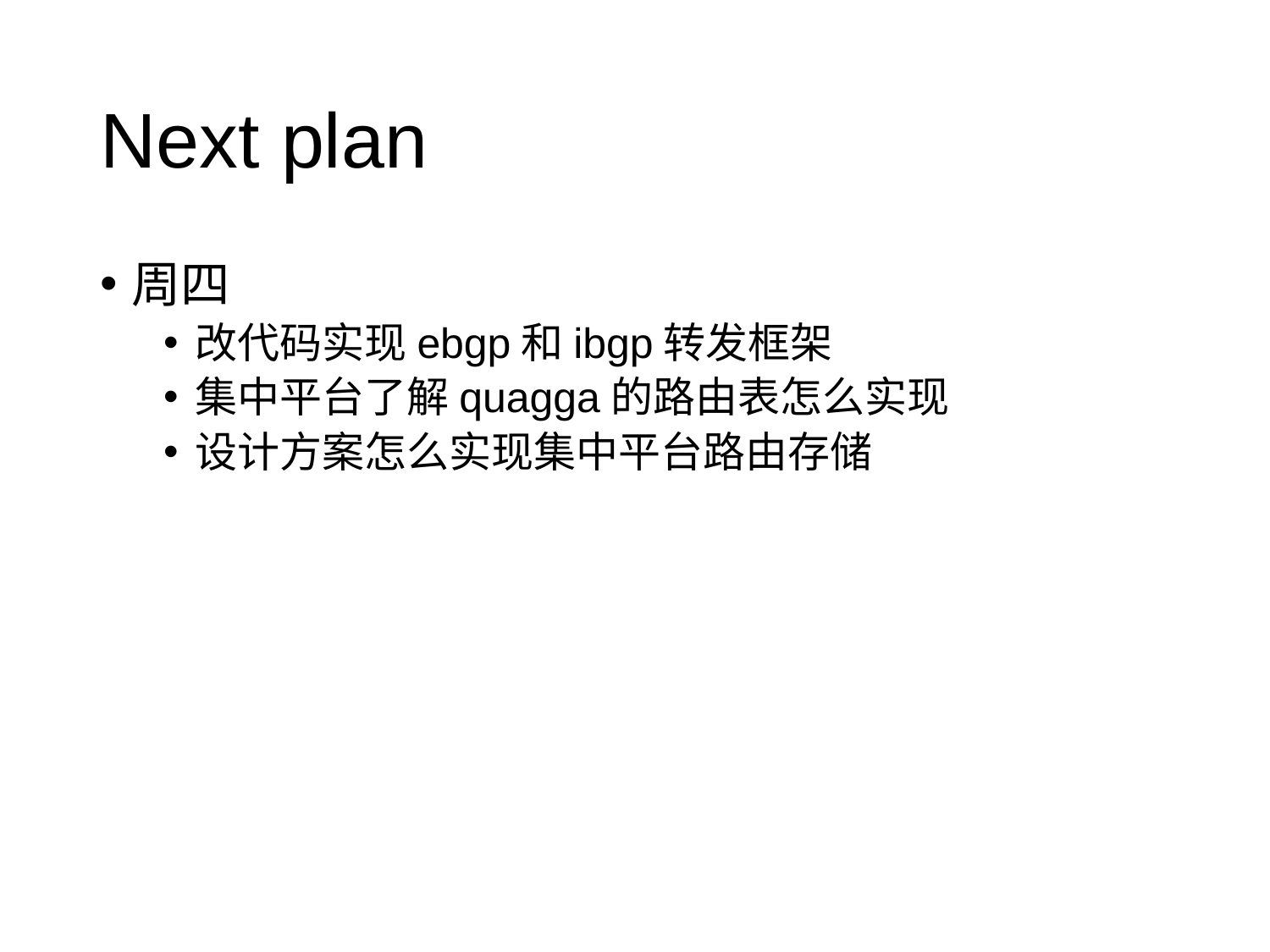

# Next plan
周四
改代码实现ebgp和ibgp转发框架
集中平台了解quagga的路由表怎么实现
设计方案怎么实现集中平台路由存储